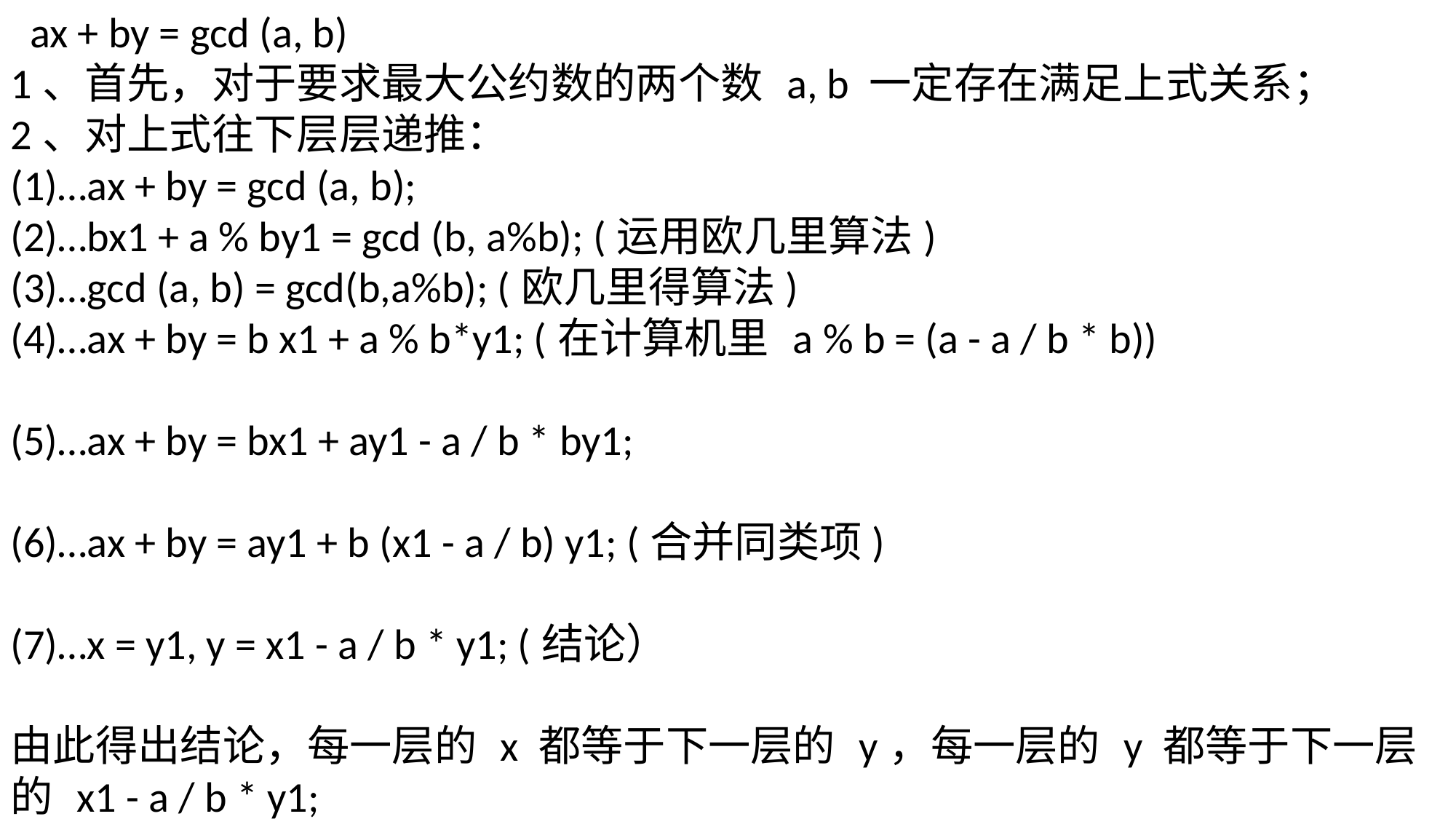

​ ax + by = gcd (a, b)
1、首先，对于要求最大公约数的两个数 a, b 一定存在满足上式关系；
2、对上式往下层层递推：
(1)…ax + by = gcd (a, b);
(2)…bx1 + a % by1 = gcd (b, a%b); (运用欧几里算法)
(3)…gcd (a, b) = gcd(b,a%b); (欧几里得算法)
(4)…ax + by = b x1 + a % b*y1; (在计算机里 a % b = (a - a / b * b))

(5)…ax + by = bx1 + ay1 - a / b * by1;

(6)…ax + by = ay1 + b (x1 - a / b) y1; (合并同类项)

(7)…x = y1, y = x1 - a / b * y1; (结论）

由此得出结论，每一层的 x 都等于下一层的 y，每一层的 y 都等于下一层的 x1 - a / b * y1;